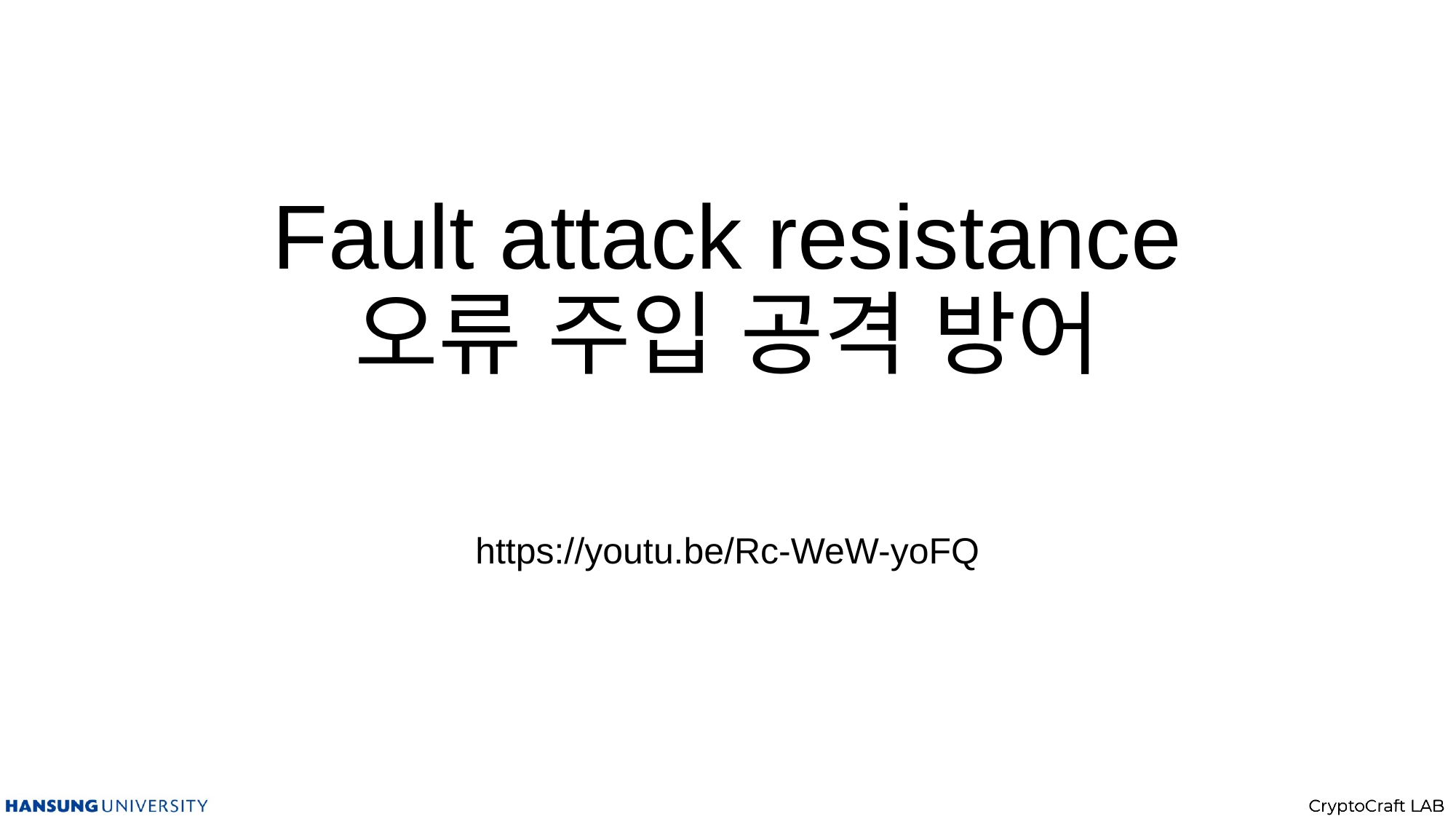

# Fault attack resistance 오류 주입 공격 방어
https://youtu.be/Rc-WeW-yoFQ